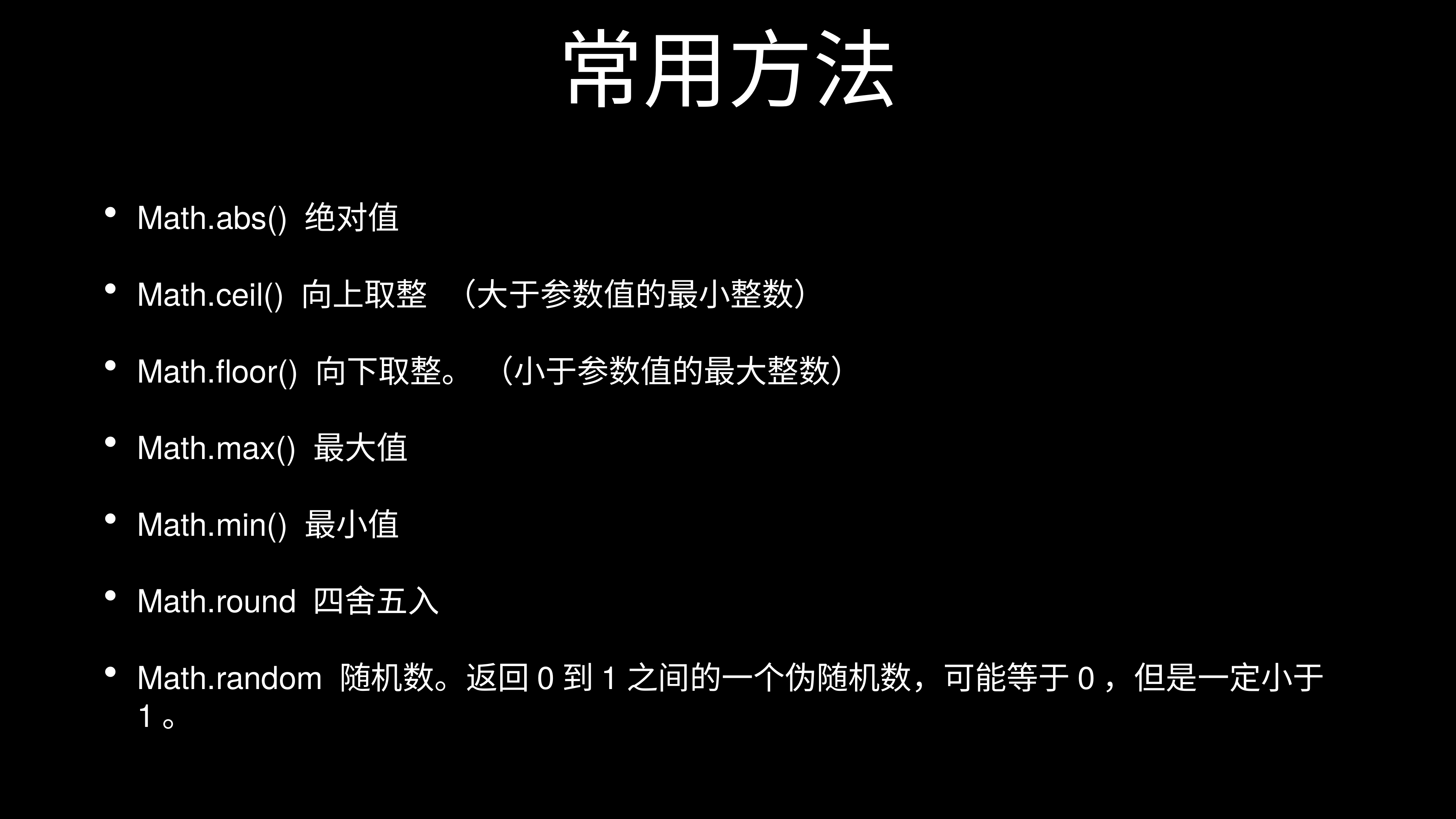

# 常用方法
Math.abs() 绝对值
Math.ceil() 向上取整  （大于参数值的最小整数）
Math.floor() 向下取整。 （小于参数值的最大整数）
Math.max() 最大值
Math.min() 最小值
Math.round 四舍五入
Math.random 随机数。返回0到1之间的一个伪随机数，可能等于0，但是一定小于1。